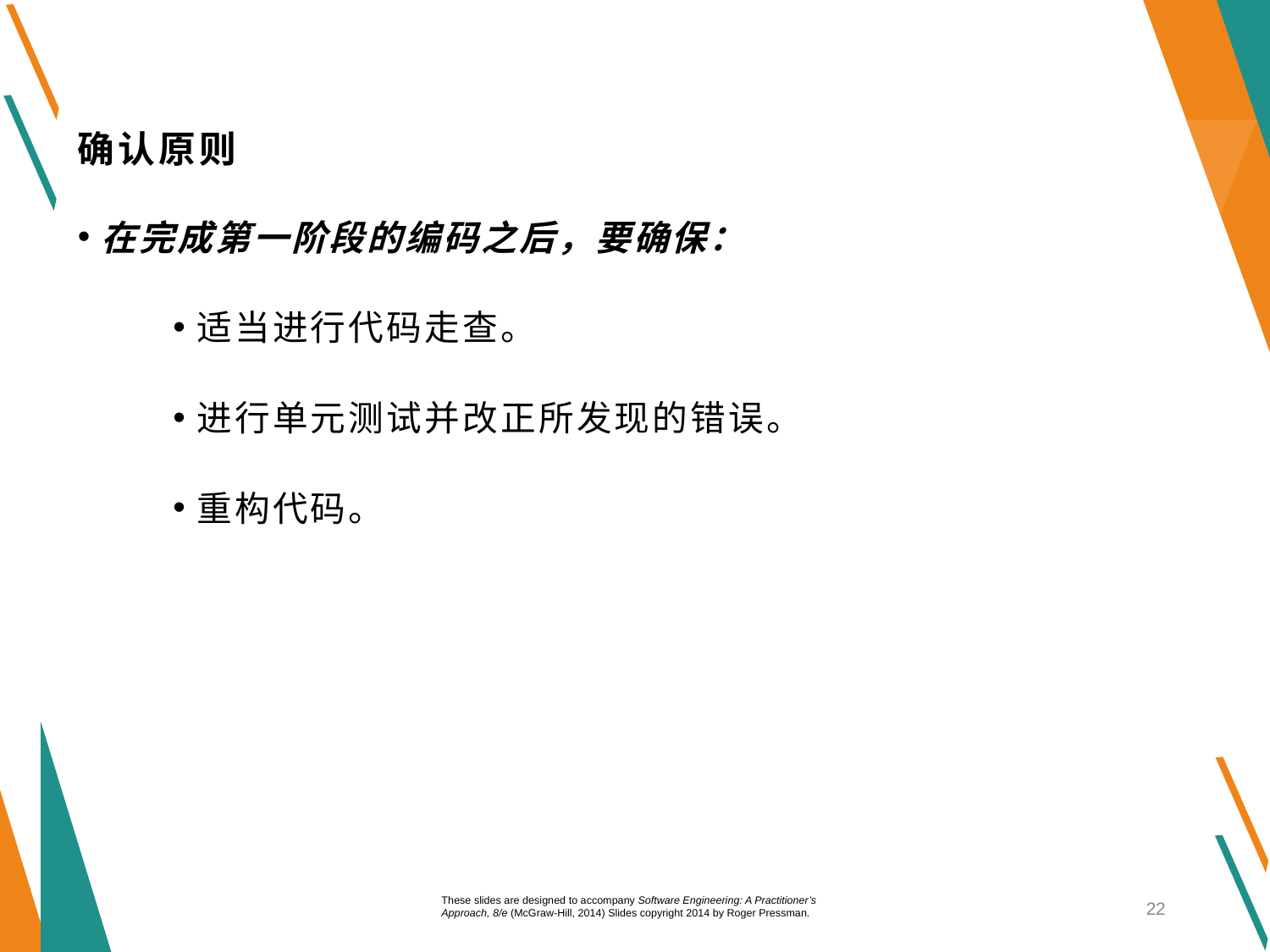

# 确认原则
在完成第一阶段的编码之后，要确保：
适当进行代码走查。
进行单元测试并改正所发现的错误。
重构代码。

These slides are designed to accompany Software Engineering: A Practitioner’s Approach, 8/e (McGraw-Hill, 2014) Slides copyright 2014 by Roger Pressman.
22